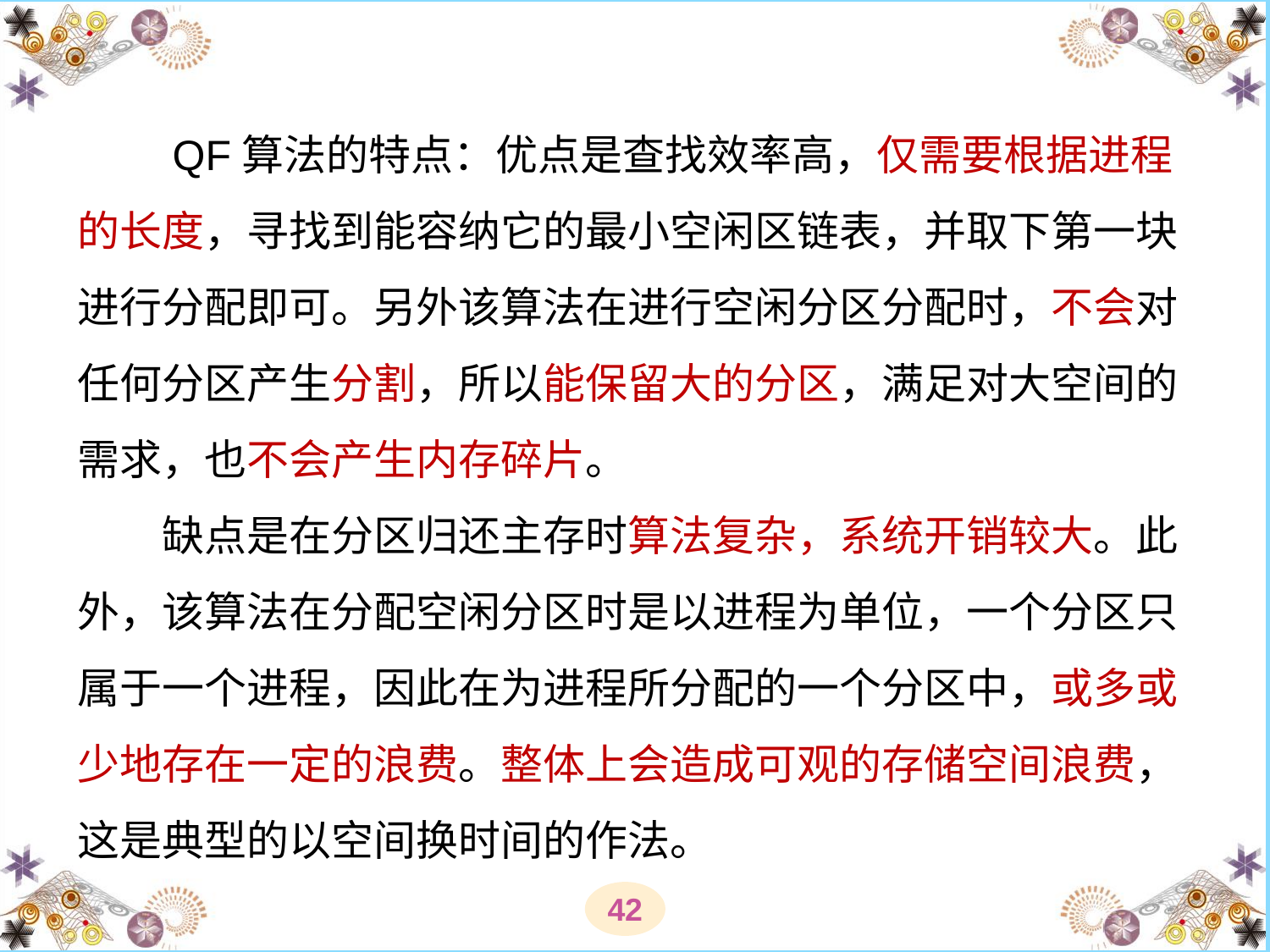

# QF算法的特点：优点是查找效率高，仅需要根据进程的长度，寻找到能容纳它的最小空闲区链表，并取下第一块进行分配即可。另外该算法在进行空闲分区分配时，不会对任何分区产生分割，所以能保留大的分区，满足对大空间的需求，也不会产生内存碎片。 　　缺点是在分区归还主存时算法复杂，系统开销较大。此外，该算法在分配空闲分区时是以进程为单位，一个分区只属于一个进程，因此在为进程所分配的一个分区中，或多或少地存在一定的浪费。整体上会造成可观的存储空间浪费，这是典型的以空间换时间的作法。